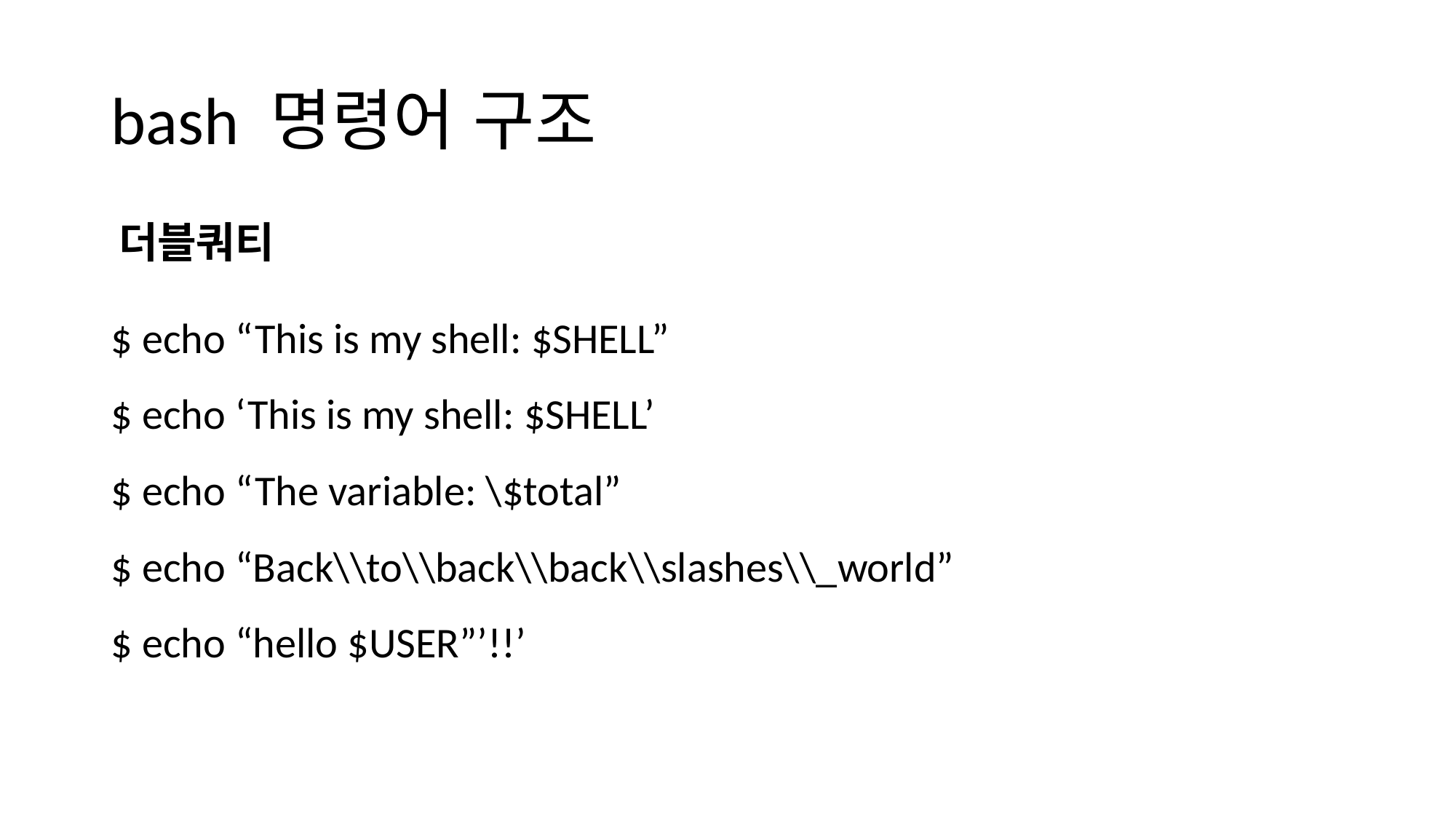

# bash 명령어 구조
더블쿼티
$ echo “This is my shell: $SHELL”
$ echo ‘This is my shell: $SHELL’
$ echo “The variable: \$total”
$ echo “Back\\to\\back\\back\\slashes\\_world”
$ echo “hello $USER”’!!’